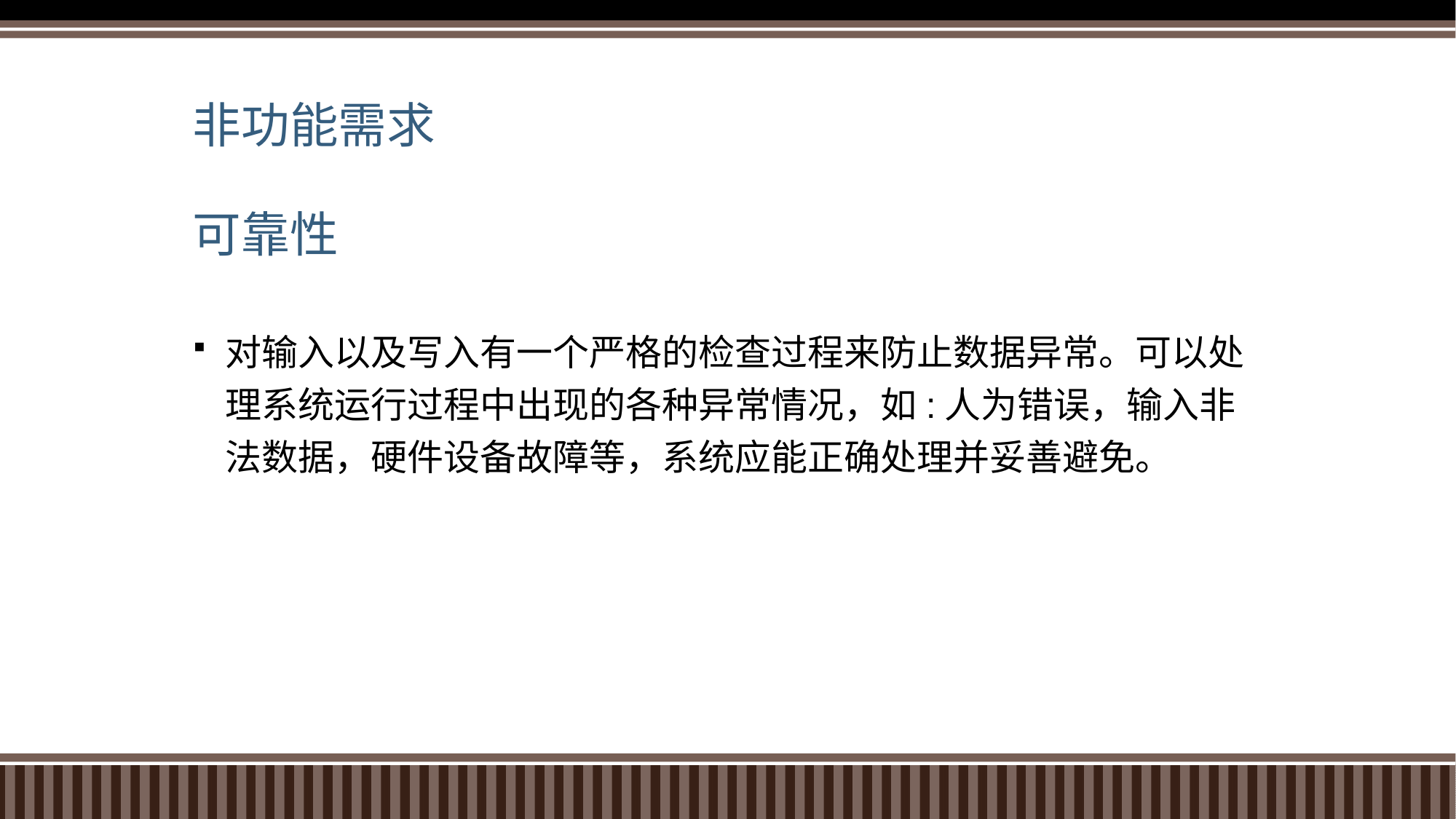

非功能需求
# 可靠性
对输入以及写入有一个严格的检查过程来防止数据异常。可以处理系统运行过程中出现的各种异常情况，如:人为错误，输入非法数据，硬件设备故障等，系统应能正确处理并妥善避免。